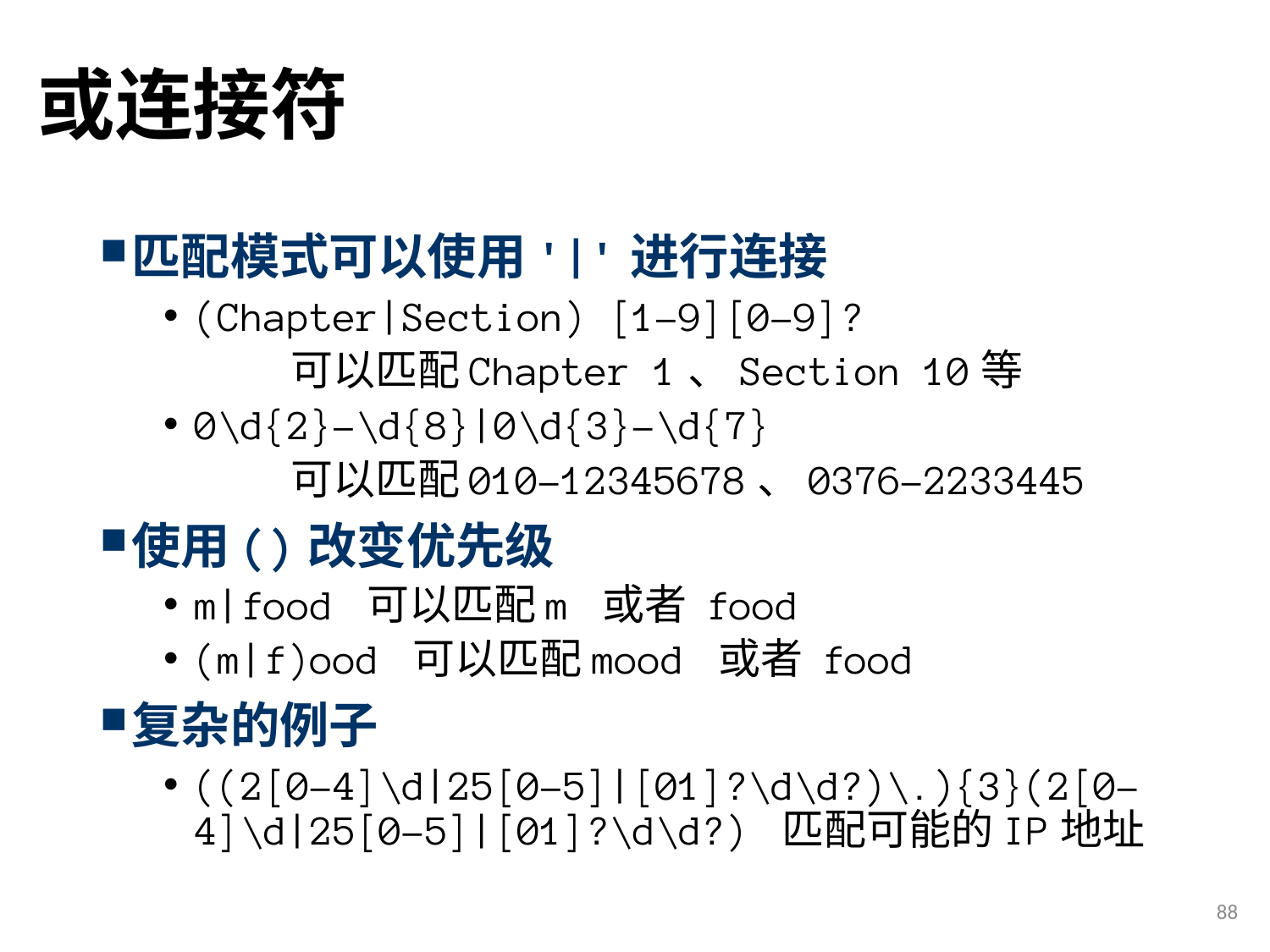

# 或连接符
匹配模式可以使用'|'进行连接
(Chapter|Section) [1-9][0-9]?
	可以匹配Chapter 1、Section 10等
0\d{2}-\d{8}|0\d{3}-\d{7}
	可以匹配010-12345678、0376-2233445
使用()改变优先级
m|food 可以匹配m 或者 food
(m|f)ood 可以匹配mood 或者 food
复杂的例子
((2[0-4]\d|25[0-5]|[01]?\d\d?)\.){3}(2[0-4]\d|25[0-5]|[01]?\d\d?) 匹配可能的IP地址

88